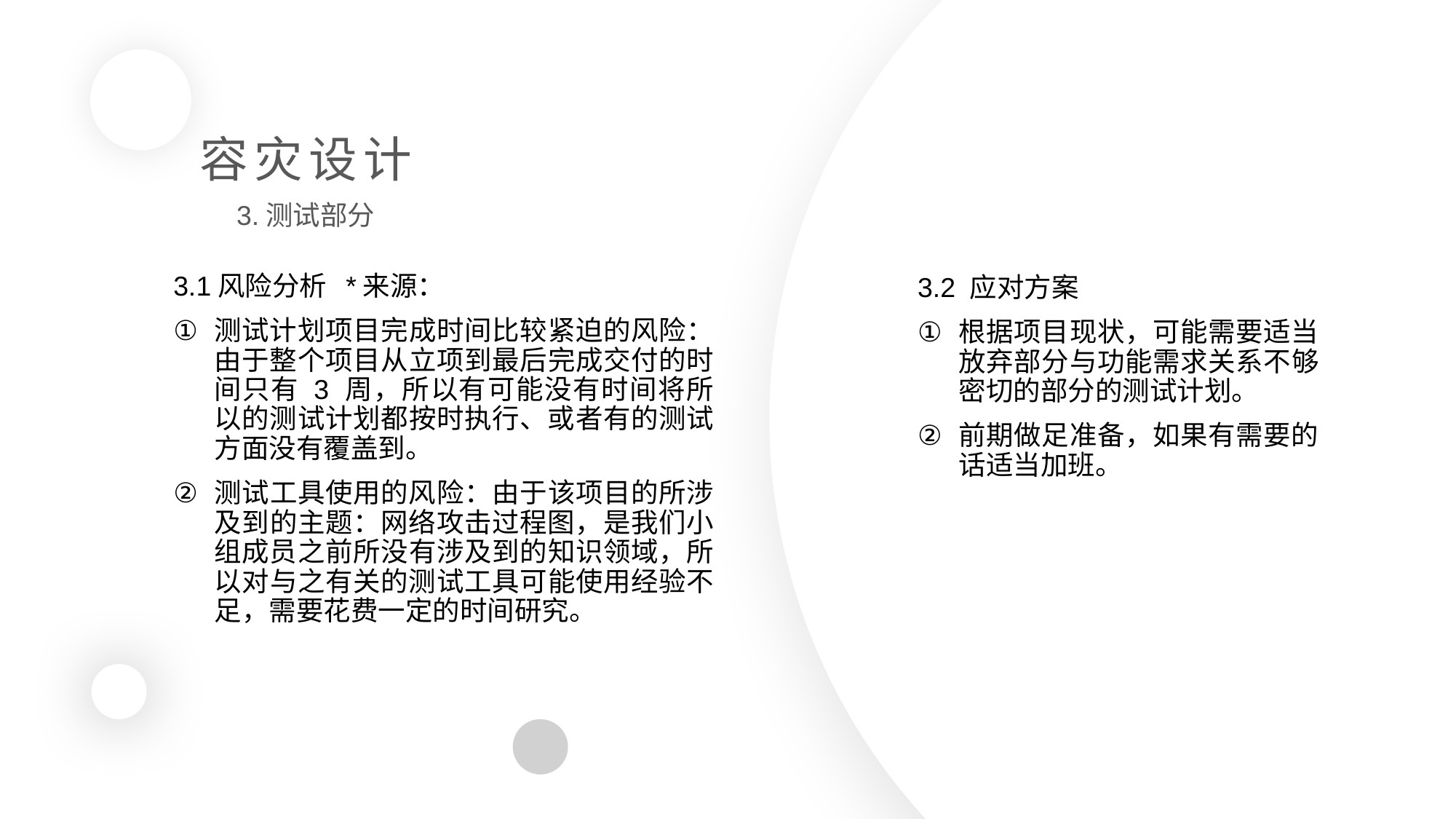

容灾设计
3.测试部分
3.1风险分析  *来源：
测试计划项目完成时间比较紧迫的风险：由于整个项目从立项到最后完成交付的时间只有 3 周，所以有可能没有时间将所以的测试计划都按时执行、或者有的测试方面没有覆盖到。
测试工具使用的风险：由于该项目的所涉及到的主题：网络攻击过程图，是我们小组成员之前所没有涉及到的知识领域，所以对与之有关的测试工具可能使用经验不足，需要花费一定的时间研究。

3.2 应对方案
根据项目现状，可能需要适当放弃部分与功能需求关系不够密切的部分的测试计划。
前期做足准备，如果有需要的话适当加班。